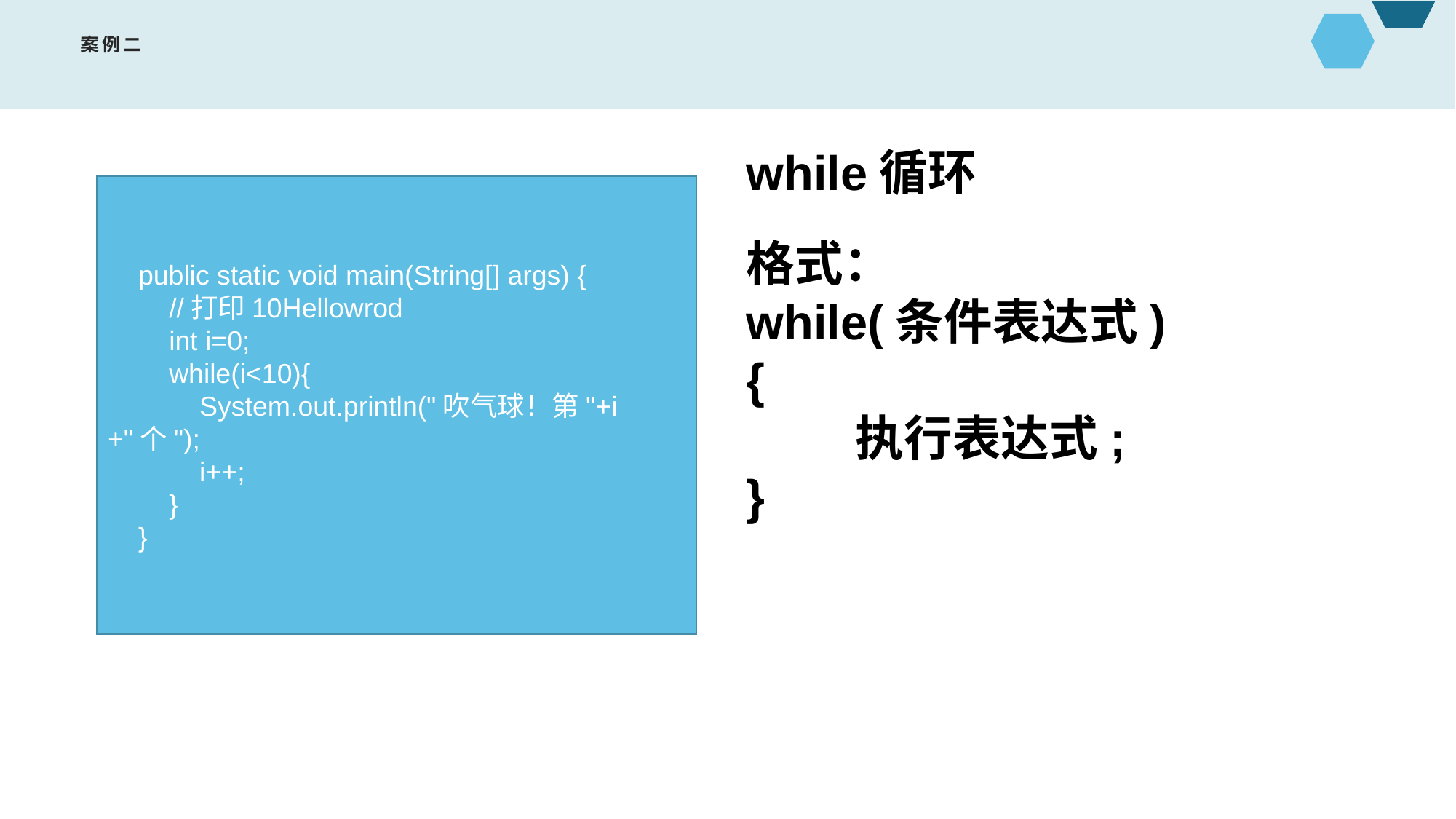

# 案例二
while循环
    public static void main(String[] args) {
        //打印10Hellowrod
        int i=0;
        while(i<10){
            System.out.println("吹气球！第"+i+"个");
            i++;
        }
    }
格式：
while(条件表达式)
{
	执行表达式;
}